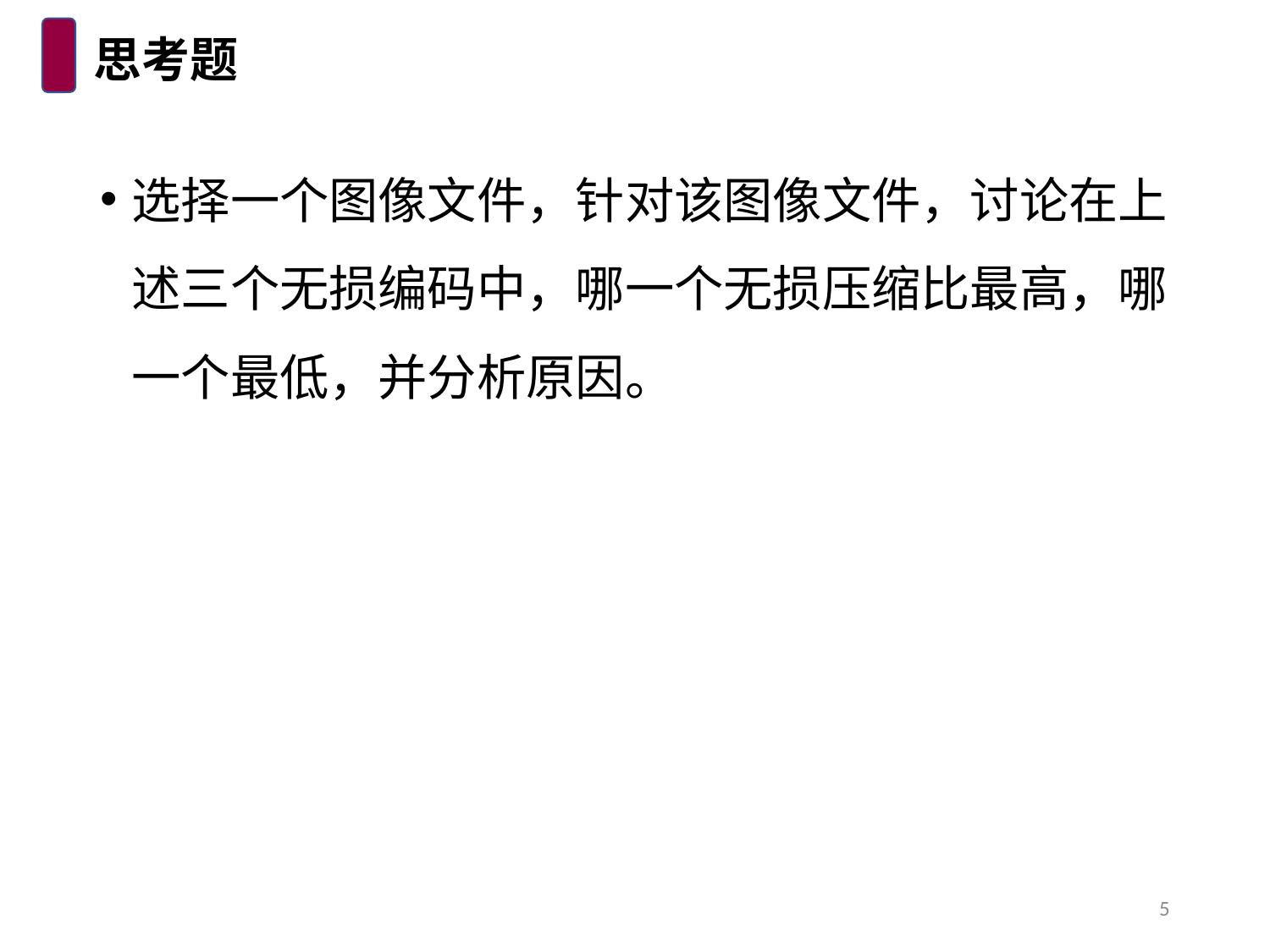

# 思考题
选择一个图像文件，针对该图像文件，讨论在上述三个无损编码中，哪一个无损压缩比最高，哪一个最低，并分析原因。
5